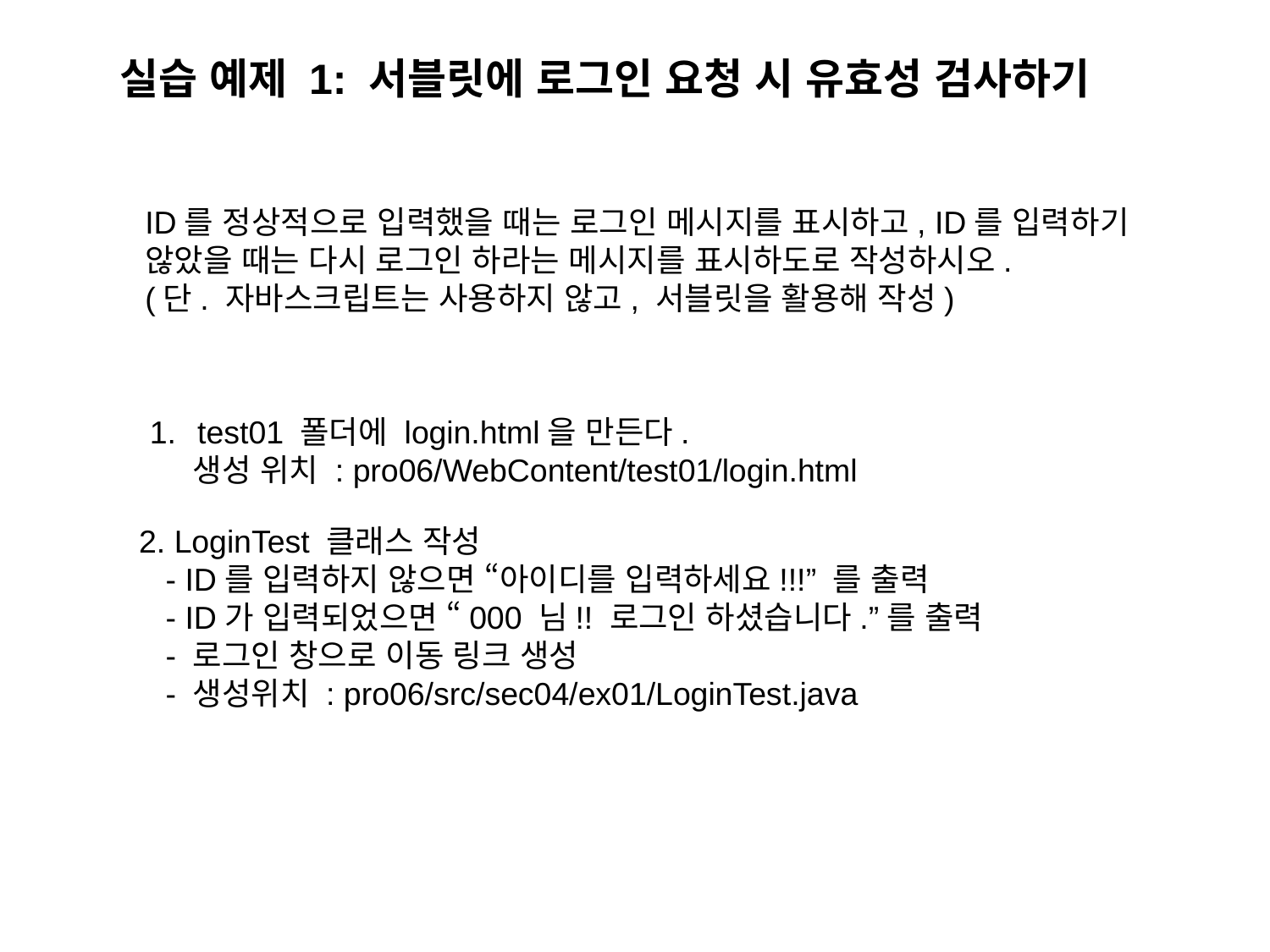

실습 예제 1: 서블릿에 로그인 요청 시 유효성 검사하기
ID를 정상적으로 입력했을 때는 로그인 메시지를 표시하고, ID를 입력하기
않았을 때는 다시 로그인 하라는 메시지를 표시하도로 작성하시오.
(단. 자바스크립트는 사용하지 않고, 서블릿을 활용해 작성)
test01 폴더에 login.html을 만든다.
    생성 위치 : pro06/WebContent/test01/login.html
2. LoginTest 클래스 작성
   - ID를 입력하지 않으면 “아이디를 입력하세요!!!” 를 출력
   - ID가 입력되었으면 “000 님!! 로그인 하셨습니다.”를 출력
   - 로그인 창으로 이동 링크 생성
   - 생성위치 : pro06/src/sec04/ex01/LoginTest.java